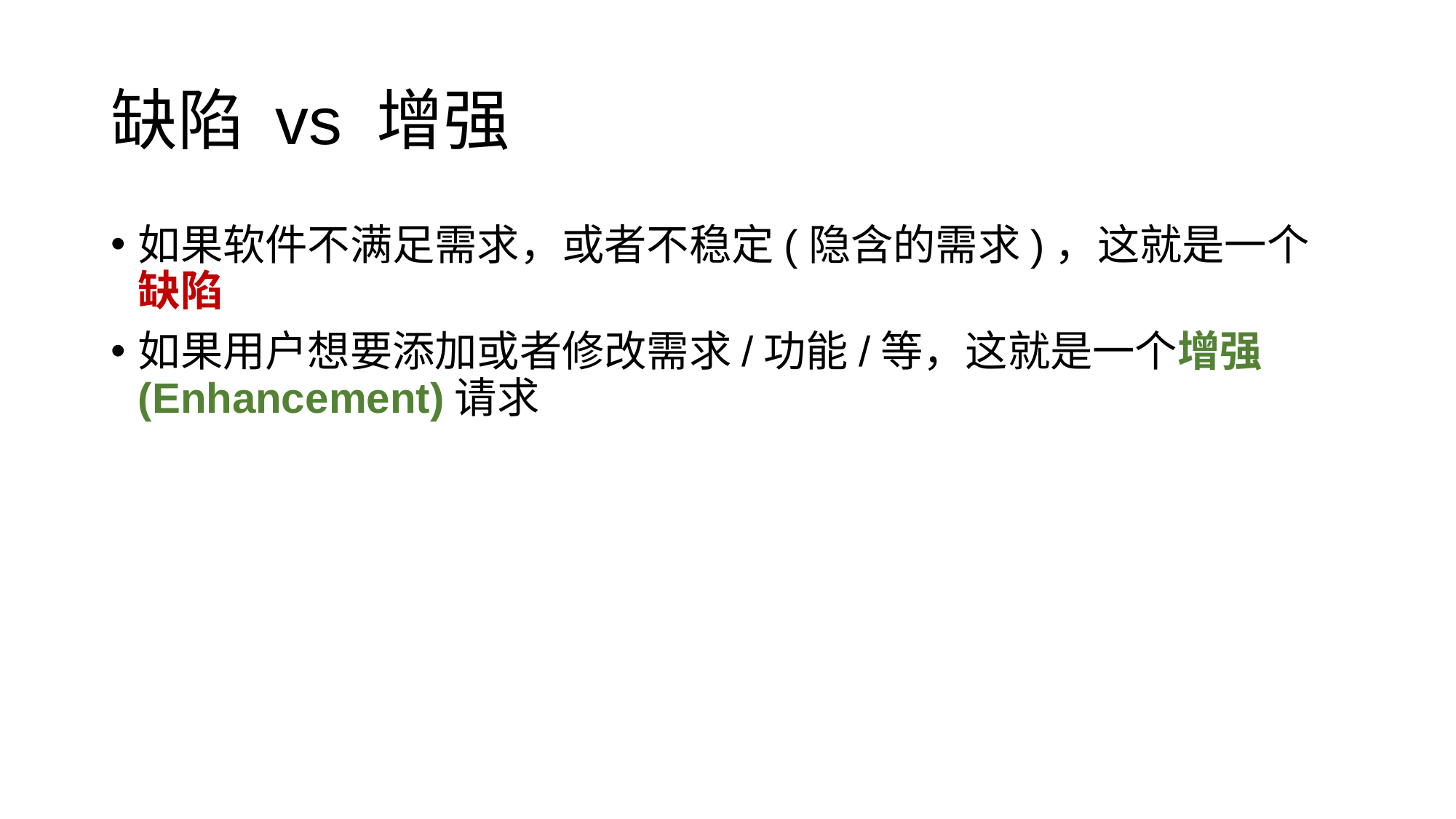

# 缺陷 vs 增强
如果软件不满足需求，或者不稳定(隐含的需求)，这就是一个缺陷
如果用户想要添加或者修改需求/功能/等，这就是一个增强(Enhancement)请求